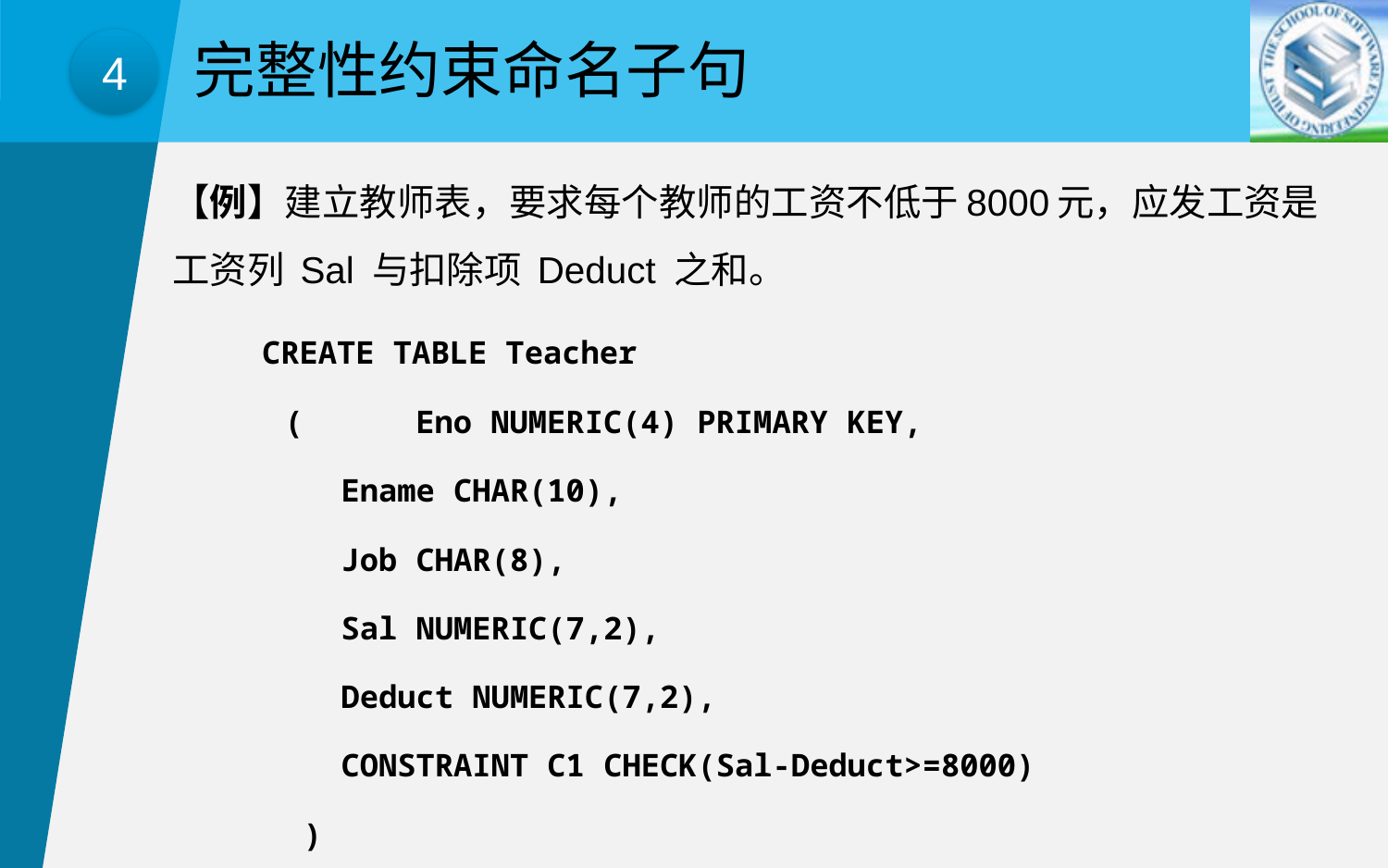

完整性约束命名子句
4
【例】建立教师表，要求每个教师的工资不低于8000元，应发工资是工资列 Sal 与扣除项 Deduct 之和。
    CREATE TABLE Teacher
      (	 Eno NUMERIC(4) PRIMARY KEY,
         Ename CHAR(10),
         Job CHAR(8),
         Sal NUMERIC(7,2),
         Deduct NUMERIC(7,2),
         CONSTRAINT C1 CHECK(Sal-Deduct>=8000)
       )